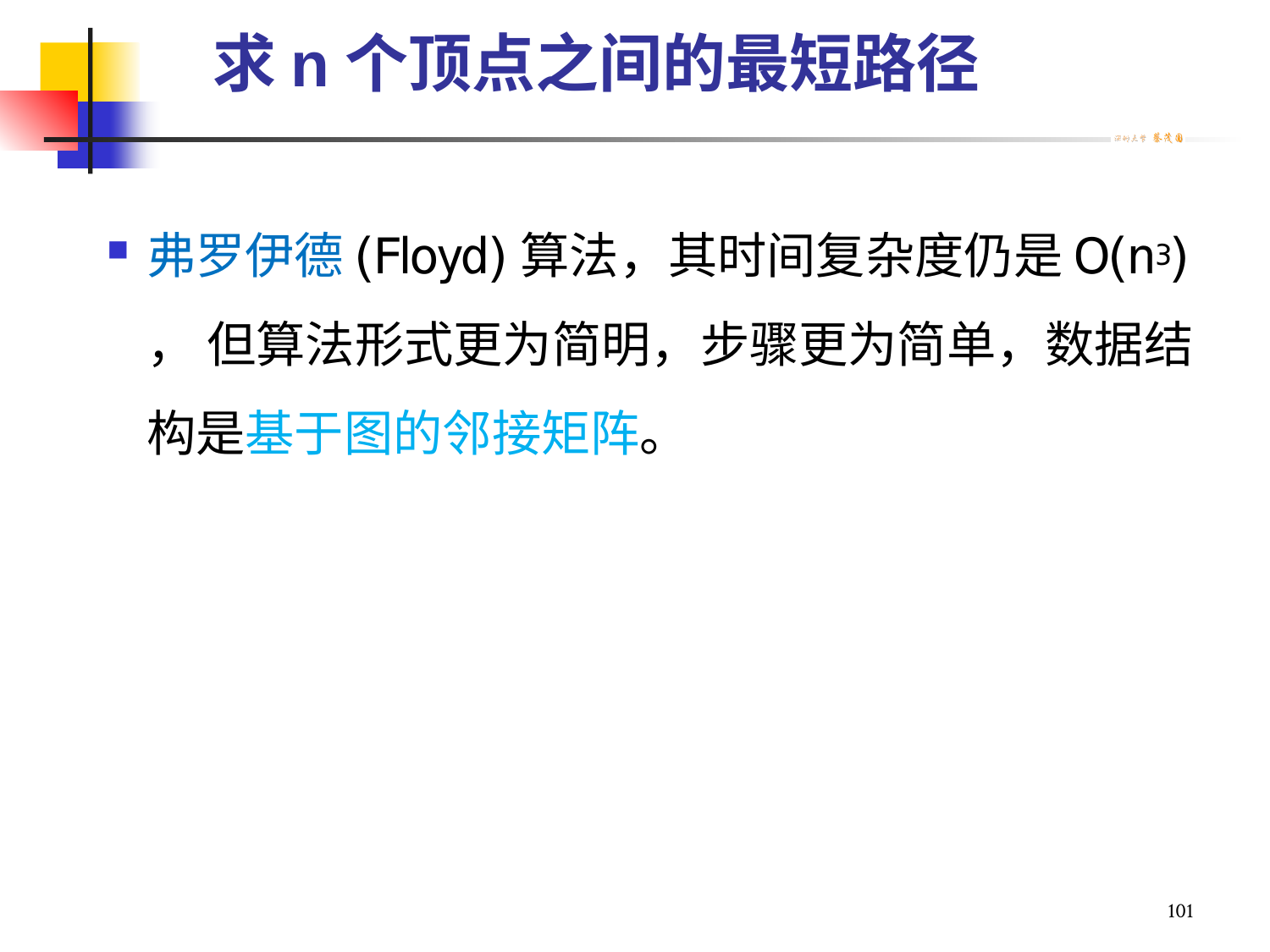

求n个顶点之间的最短路径
弗罗伊德(Floyd)算法，其时间复杂度仍是O(n3) ， 但算法形式更为简明，步骤更为简单，数据结构是基于图的邻接矩阵。

101